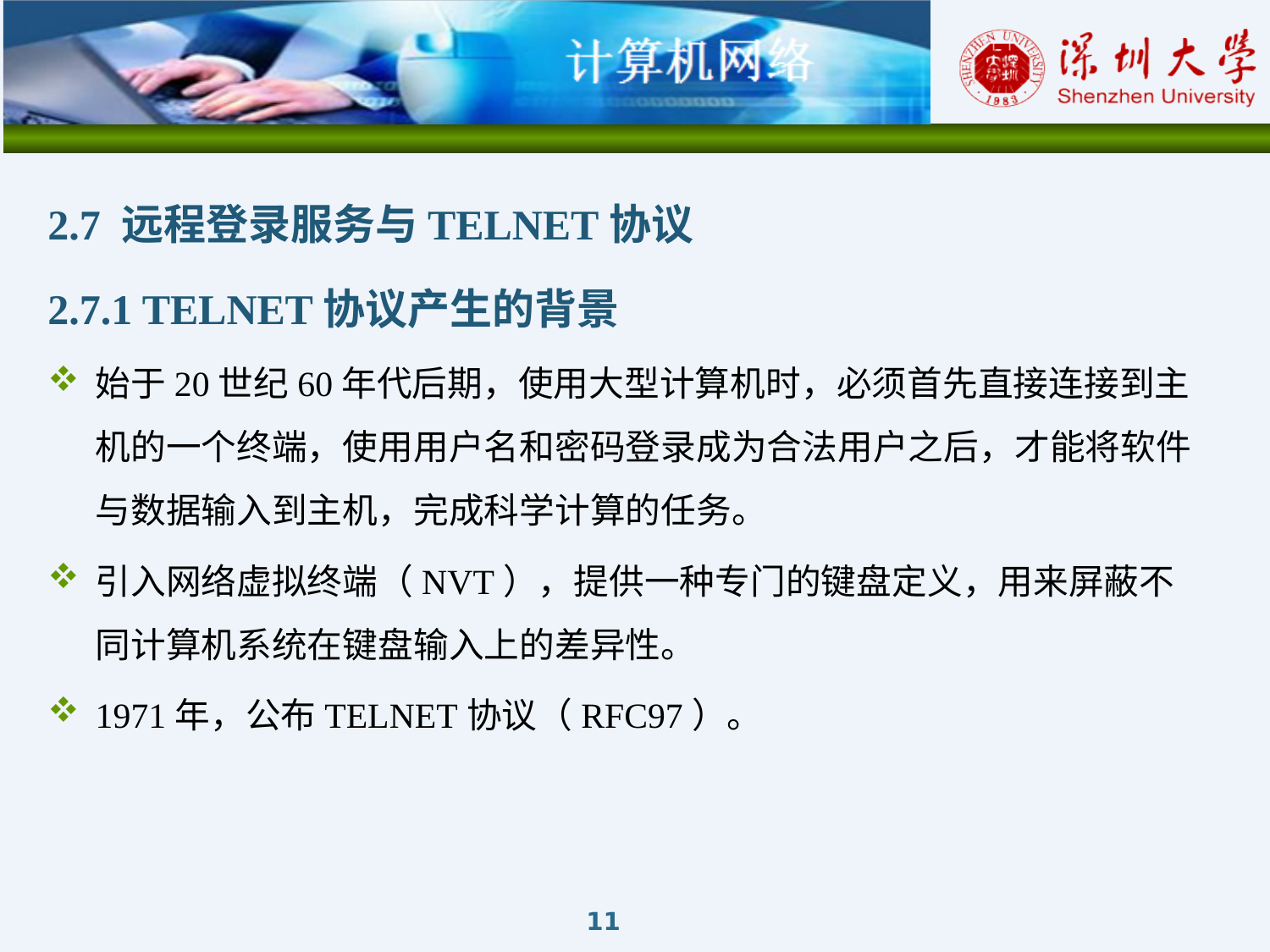

2.7 远程登录服务与TELNET协议
2.7.1 TELNET协议产生的背景
始于20世纪60年代后期，使用大型计算机时，必须首先直接连接到主机的一个终端，使用用户名和密码登录成为合法用户之后，才能将软件与数据输入到主机，完成科学计算的任务。
引入网络虚拟终端（NVT），提供一种专门的键盘定义，用来屏蔽不同计算机系统在键盘输入上的差异性。
1971年，公布TELNET协议（RFC97）。
11